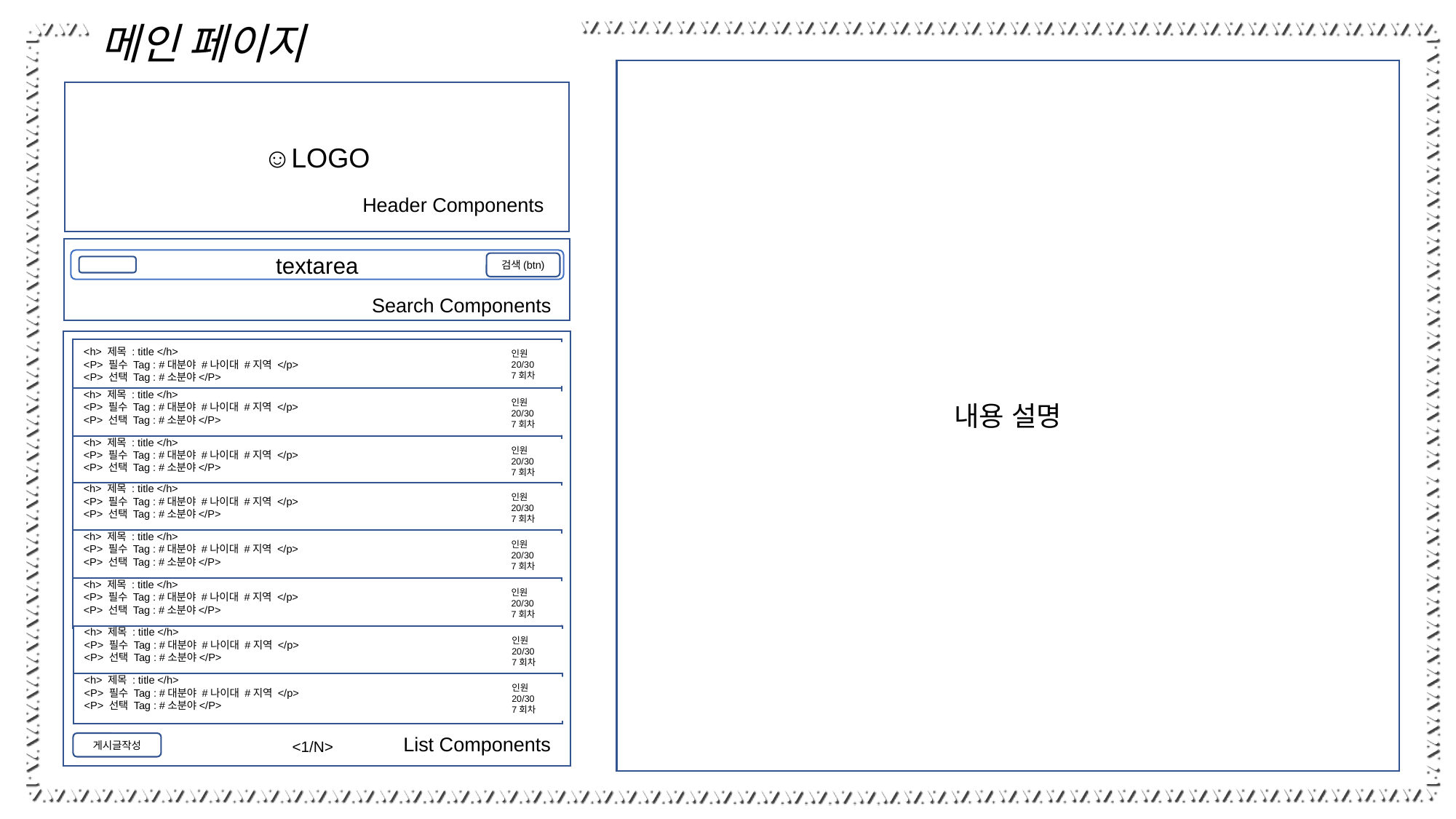

메인 페이지

내용 설명
☺LOGO
Header Components

textarea
검색(btn)
select
Search Components

<h> 제목 : title </h>
<P> 필수 Tag : #대분야 #나이대 #지역 </p>
<P> 선택 Tag : #소분야</P>
인원 20/30
7회차
<h> 제목 : title </h>
<P> 필수 Tag : #대분야 #나이대 #지역 </p>
<P> 선택 Tag : #소분야</P>

인원 20/30
7회차
<h> 제목 : title </h>
<P> 필수 Tag : #대분야 #나이대 #지역 </p>
<P> 선택 Tag : #소분야</P>

인원 20/30
7회차
<h> 제목 : title </h>
<P> 필수 Tag : #대분야 #나이대 #지역 </p>
<P> 선택 Tag : #소분야</P>

인원 20/30
7회차
<h> 제목 : title </h>
<P> 필수 Tag : #대분야 #나이대 #지역 </p>
<P> 선택 Tag : #소분야</P>

인원 20/30
7회차
<h> 제목 : title </h>
<P> 필수 Tag : #대분야 #나이대 #지역 </p>
<P> 선택 Tag : #소분야</P>

인원 20/30
7회차
<h> 제목 : title </h>
<P> 필수 Tag : #대분야 #나이대 #지역 </p>
<P> 선택 Tag : #소분야</P>

인원 20/30
7회차
<h> 제목 : title </h>
<P> 필수 Tag : #대분야 #나이대 #지역 </p>
<P> 선택 Tag : #소분야</P>

인원 20/30
7회차
List Components
<1/N>
게시글작성